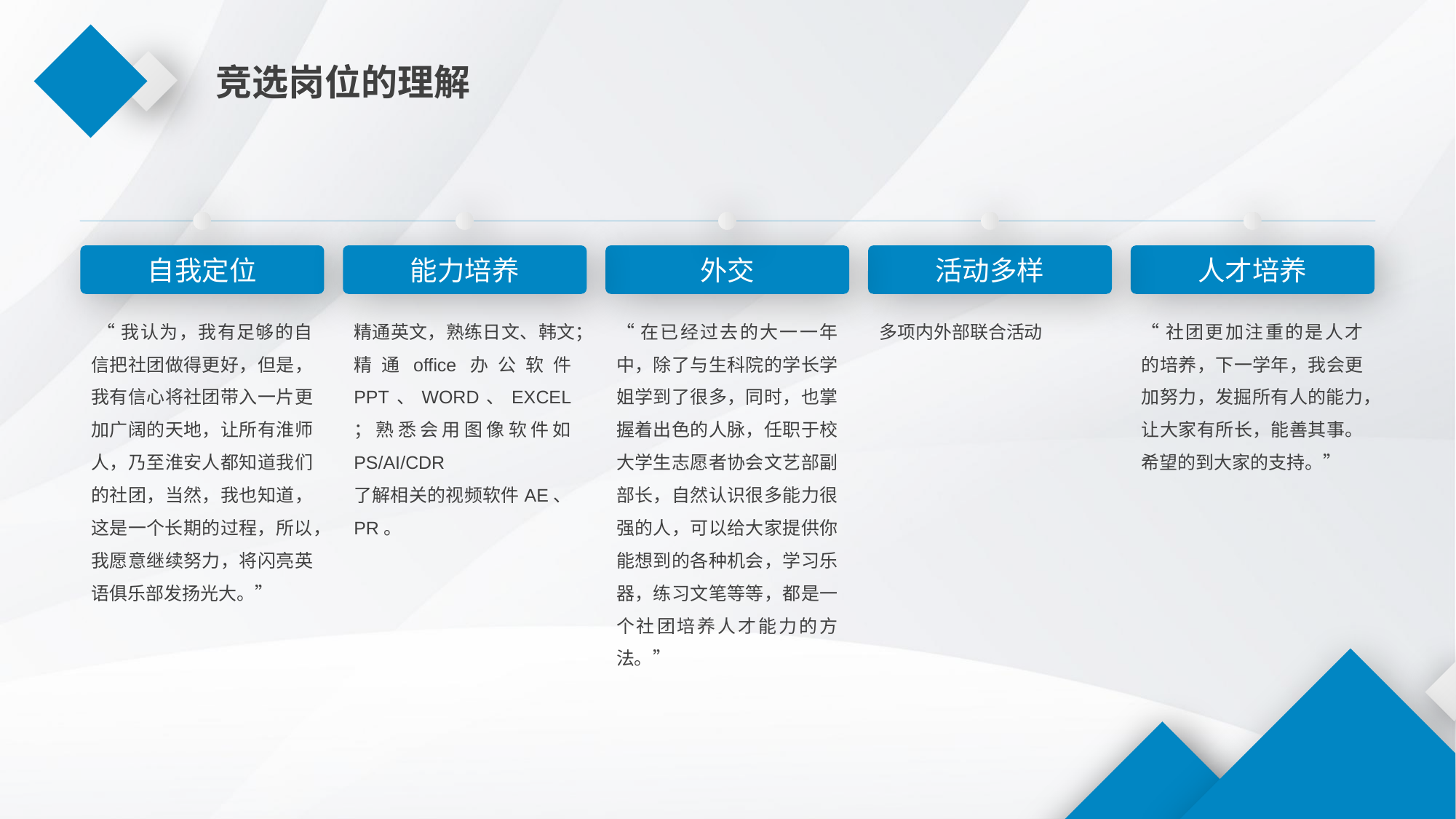

竞选岗位的理解

自我定位
能力培养
外交
活动多样
人才培养
 “我认为，我有足够的自信把社团做得更好，但是，我有信心将社团带入一片更加广阔的天地，让所有淮师人，乃至淮安人都知道我们的社团，当然，我也知道，这是一个长期的过程，所以，我愿意继续努力，将闪亮英语俱乐部发扬光大。”
精通英文，熟练日文、韩文；精通office办公软件PPT、WORD、EXCEL；熟悉会用图像软件如PS/AI/CDR
了解相关的视频软件AE、PR。

“在已经过去的大一一年中，除了与生科院的学长学姐学到了很多，同时，也掌握着出色的人脉，任职于校大学生志愿者协会文艺部副部长，自然认识很多能力很强的人，可以给大家提供你能想到的各种机会，学习乐器，练习文笔等等，都是一个社团培养人才能力的方法。”
多项内外部联合活动
“社团更加注重的是人才的培养，下一学年，我会更加努力，发掘所有人的能力，让大家有所长，能善其事。希望的到大家的支持。”